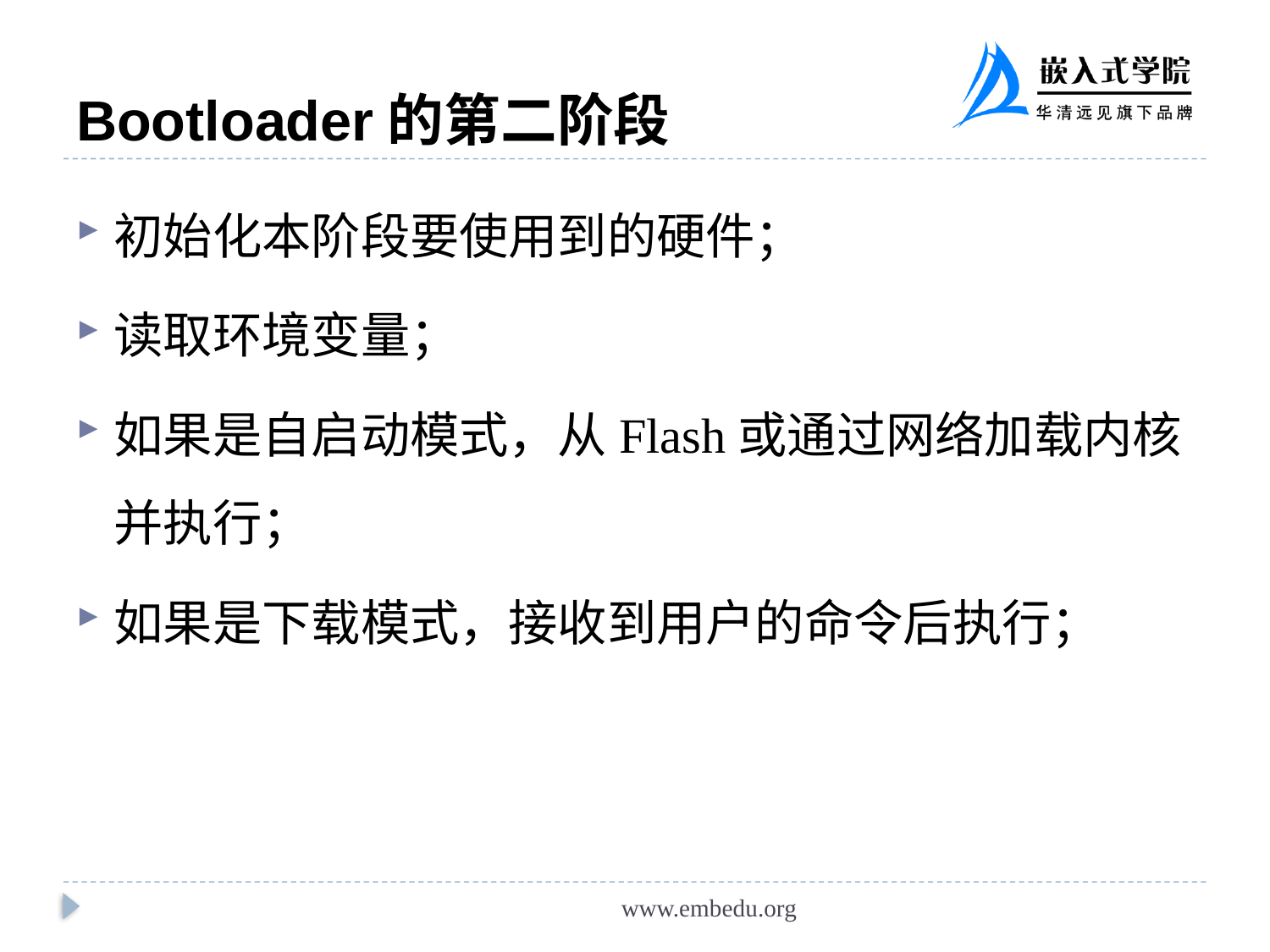

# Bootloader的第二阶段
初始化本阶段要使用到的硬件；
读取环境变量；
如果是自启动模式，从Flash或通过网络加载内核并执行；
如果是下载模式，接收到用户的命令后执行；

www.embedu.org